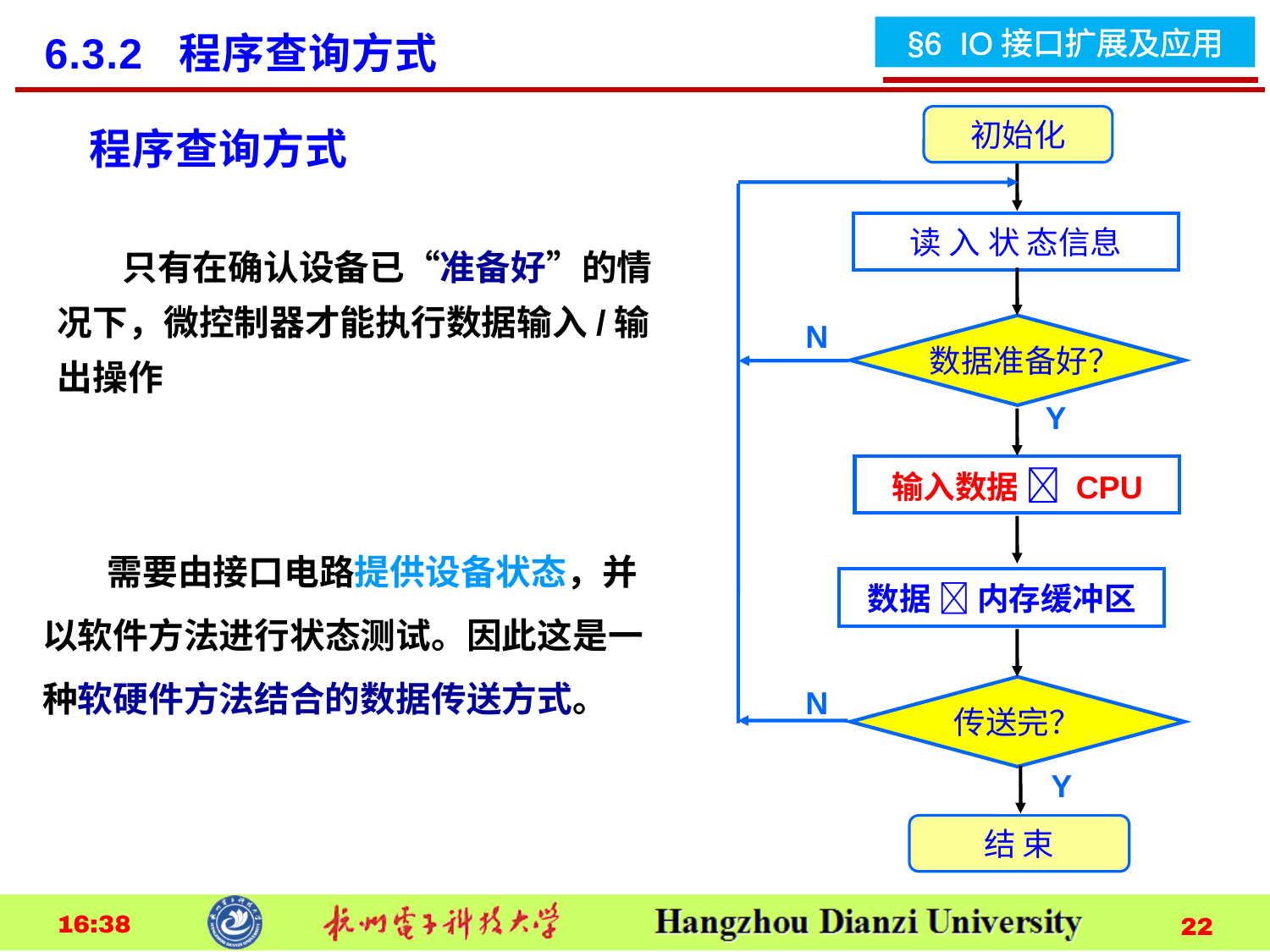

6.3.2  程序查询方式
初始化

读 入 状 态信息

 数据准备好？
N

Y

输入数据 → CPU

数据 → 内存缓冲区

N
传送完？

Y
结 束
程序查询方式
       只有在确认设备已“准备好”的情况下，微控制器才能执行数据输入/输出操作
       需要由接口电路提供设备状态，并以软件方法进行状态测试。因此这是一种软硬件方法结合的数据传送方式。